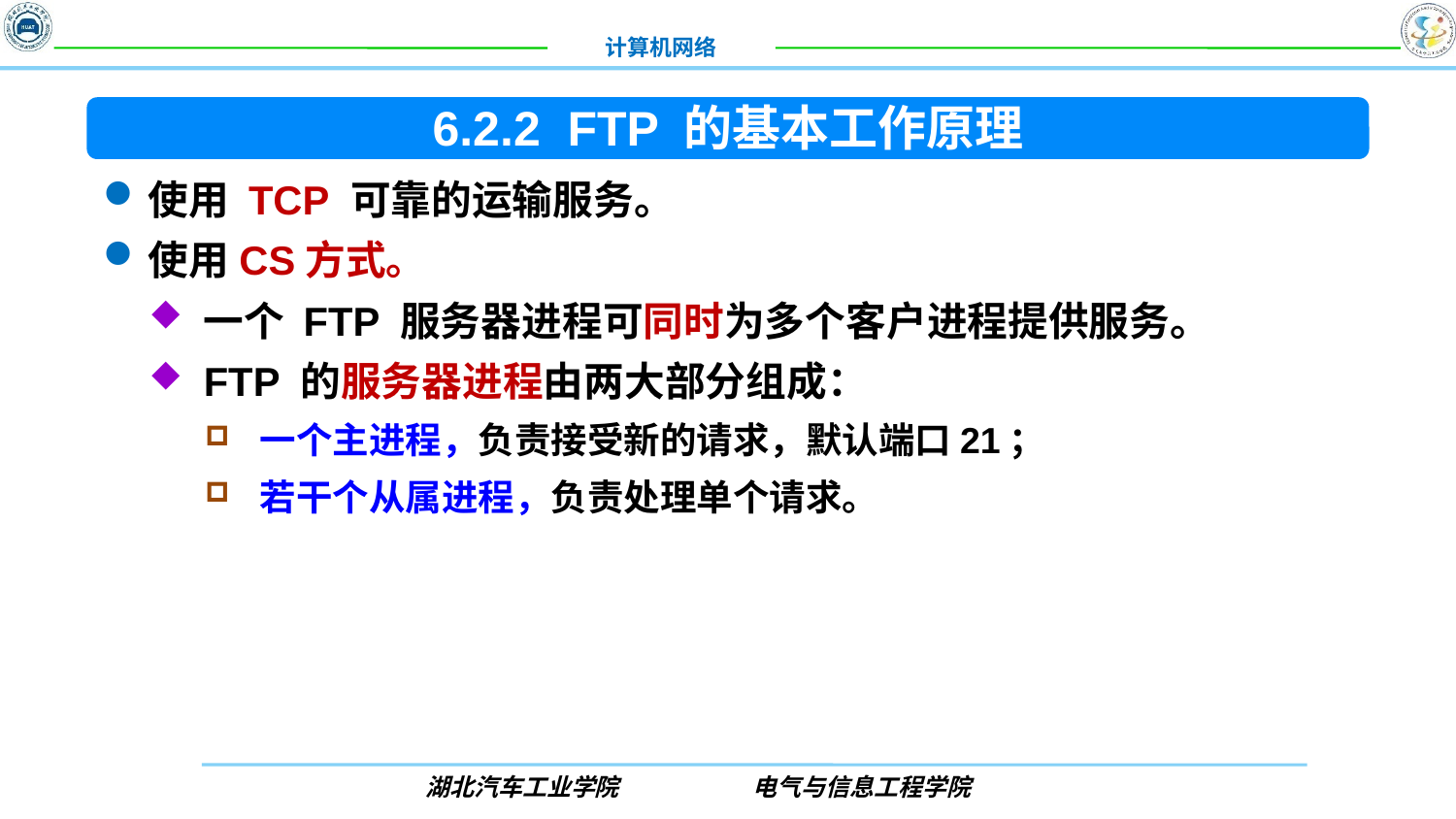

6.2.2  FTP 的基本工作原理

使用 TCP 可靠的运输服务。
使用CS方式。
一个 FTP 服务器进程可同时为多个客户进程提供服务。
FTP 的服务器进程由两大部分组成：
一个主进程，负责接受新的请求，默认端口21；
若干个从属进程，负责处理单个请求。